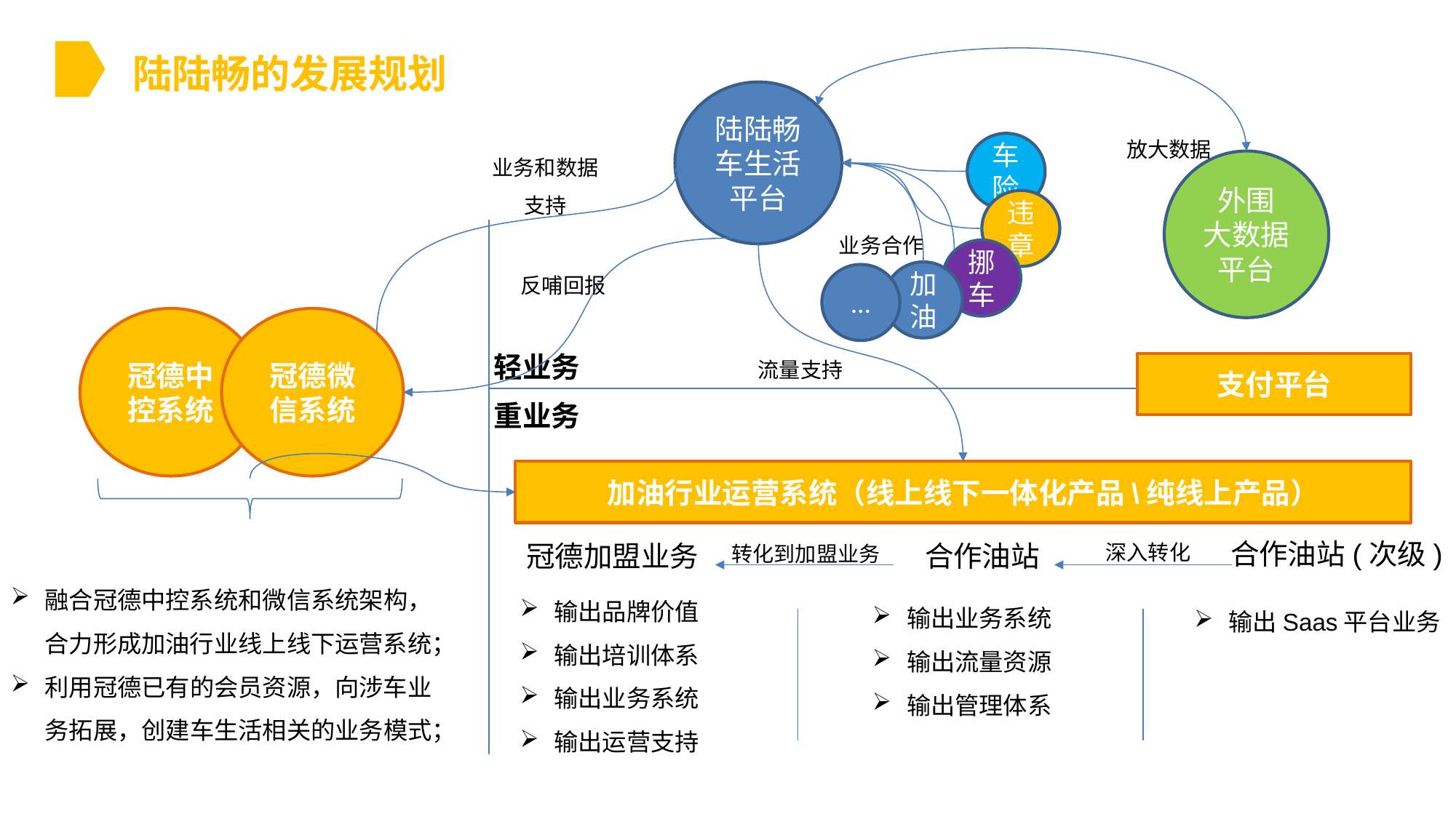

陆陆畅的发展规划
陆陆畅
车生活平台
放大数据
车险
业务和数据支持
外围
大数据
平台
违章
业务合作
挪车
反哺回报
加油
…
冠德中控系统
冠德微信系统
流量支持
轻业务

支付平台
重业务
加油行业运营系统（线上线下一体化产品\纯线上产品）
深入转化
转化到加盟业务
合作油站(次级)
合作油站
冠德加盟业务
融合冠德中控系统和微信系统架构，合力形成加油行业线上线下运营系统；
利用冠德已有的会员资源，向涉车业务拓展，创建车生活相关的业务模式；
输出品牌价值
输出培训体系
输出业务系统
输出运营支持
输出业务系统
输出流量资源
输出管理体系
输出Saas平台业务